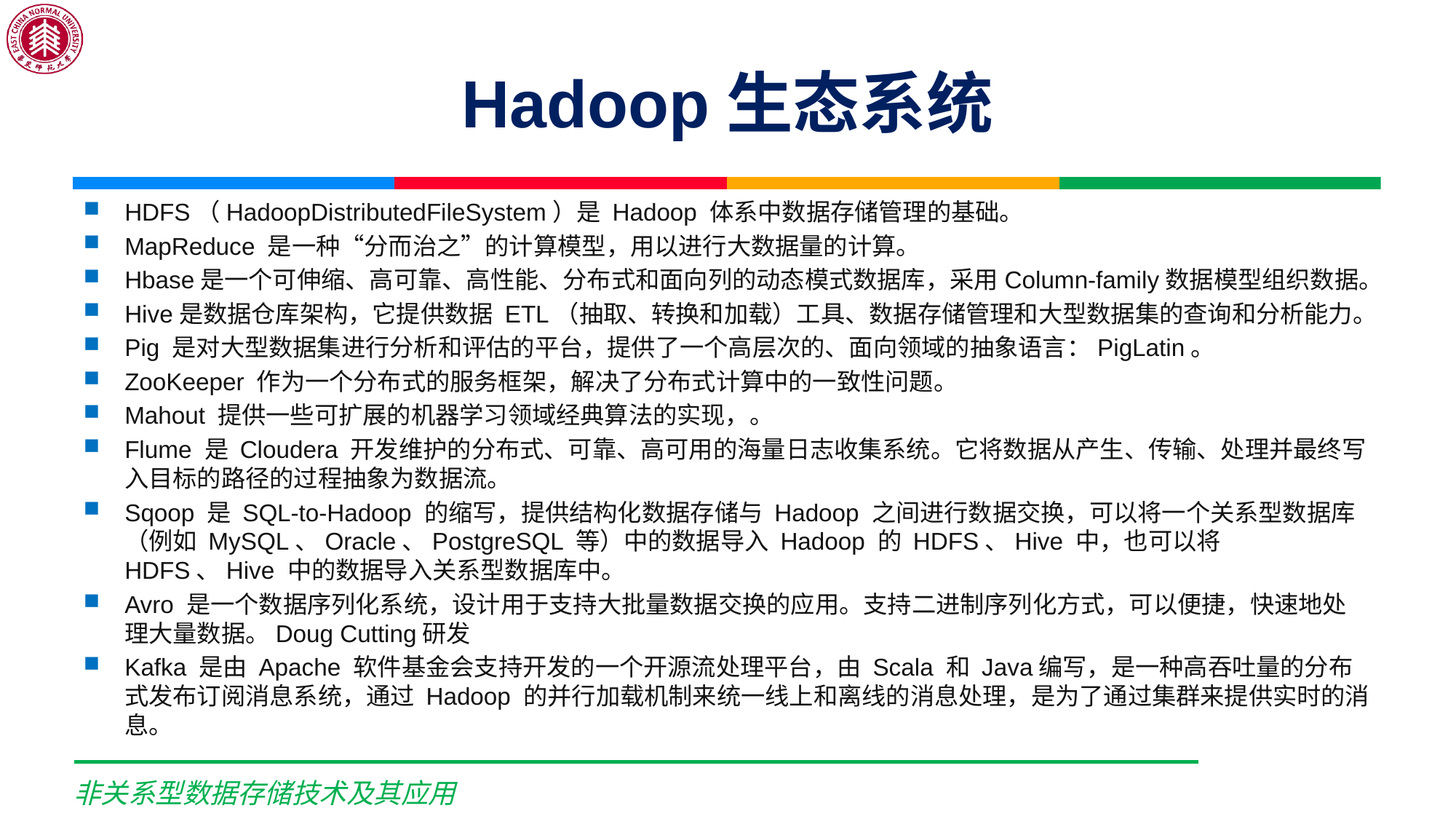

# Hadoop生态系统
HDFS（HadoopDistributedFileSystem）是 Hadoop 体系中数据存储管理的基础。
MapReduce 是一种“分而治之”的计算模型，用以进行大数据量的计算。
Hbase是一个可伸缩、高可靠、高性能、分布式和面向列的动态模式数据库，采用Column-family数据模型组织数据。
Hive是数据仓库架构，它提供数据 ETL（抽取、转换和加载）工具、数据存储管理和大型数据集的查询和分析能力。
Pig 是对大型数据集进行分析和评估的平台，提供了一个高层次的、面向领域的抽象语言：PigLatin。
ZooKeeper 作为一个分布式的服务框架，解决了分布式计算中的一致性问题。
Mahout 提供一些可扩展的机器学习领域经典算法的实现，。
Flume 是 Cloudera 开发维护的分布式、可靠、高可用的海量日志收集系统。它将数据从产生、传输、处理并最终写入目标的路径的过程抽象为数据流。
Sqoop 是 SQL-to-Hadoop 的缩写，提供结构化数据存储与 Hadoop 之间进行数据交换，可以将一个关系型数据库（例如 MySQL、Oracle、PostgreSQL 等）中的数据导入 Hadoop 的 HDFS、Hive 中，也可以将 HDFS、Hive 中的数据导入关系型数据库中。
Avro 是一个数据序列化系统，设计用于支持大批量数据交换的应用。支持二进制序列化方式，可以便捷，快速地处理大量数据。Doug Cutting研发
Kafka 是由 Apache 软件基金会支持开发的一个开源流处理平台，由 Scala 和 Java编写，是一种高吞吐量的分布式发布订阅消息系统，通过 Hadoop 的并行加载机制来统一线上和离线的消息处理，是为了通过集群来提供实时的消息。